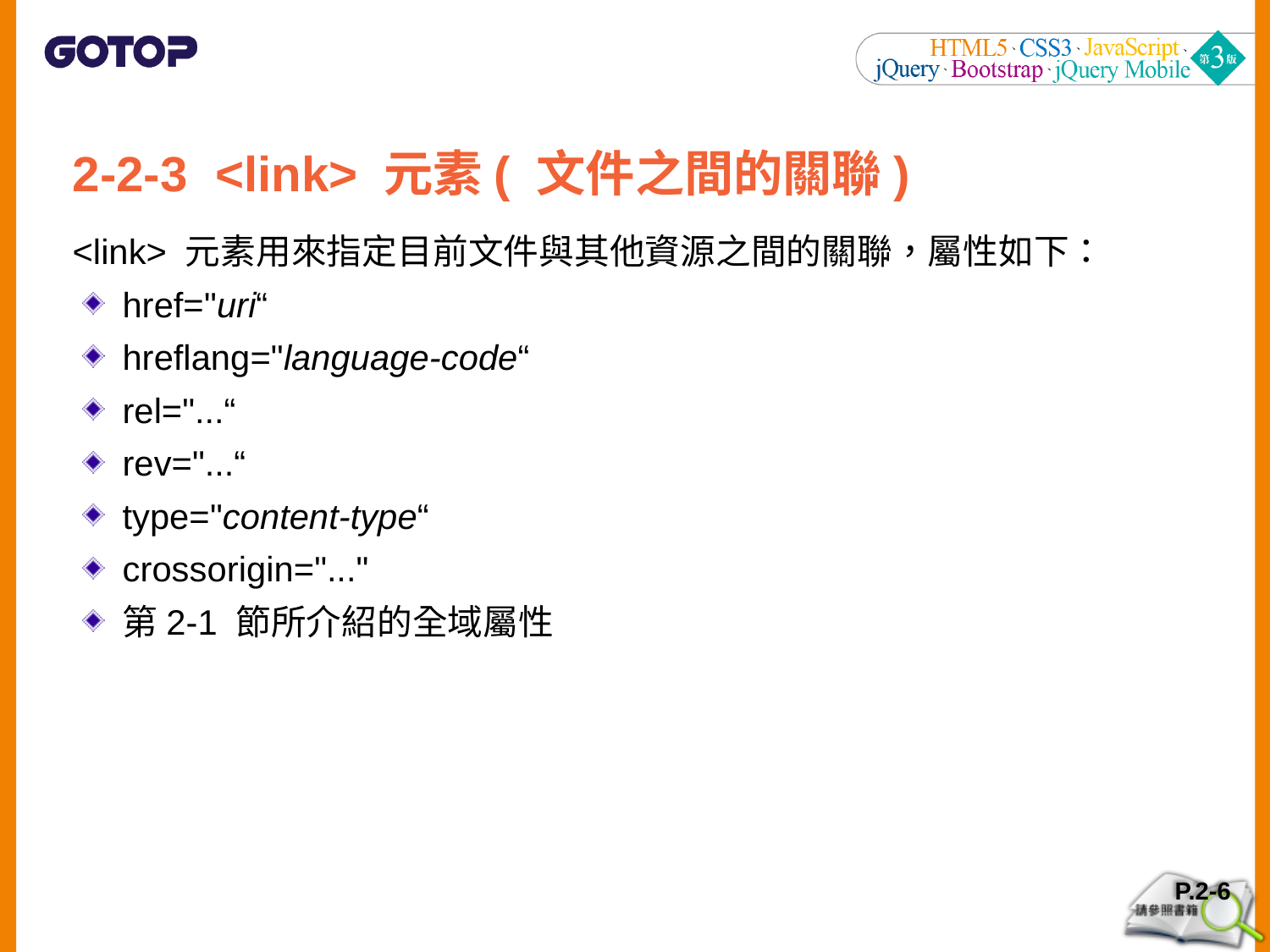

2-2-3  <link> 元素( 文件之間的關聯)
<link> 元素用來指定目前文件與其他資源之間的關聯，屬性如下：
href="uri“
hreflang="language-code“
rel="...“
rev="...“
type="content-type“
crossorigin="..."
第2-1 節所介紹的全域屬性
P.2-6